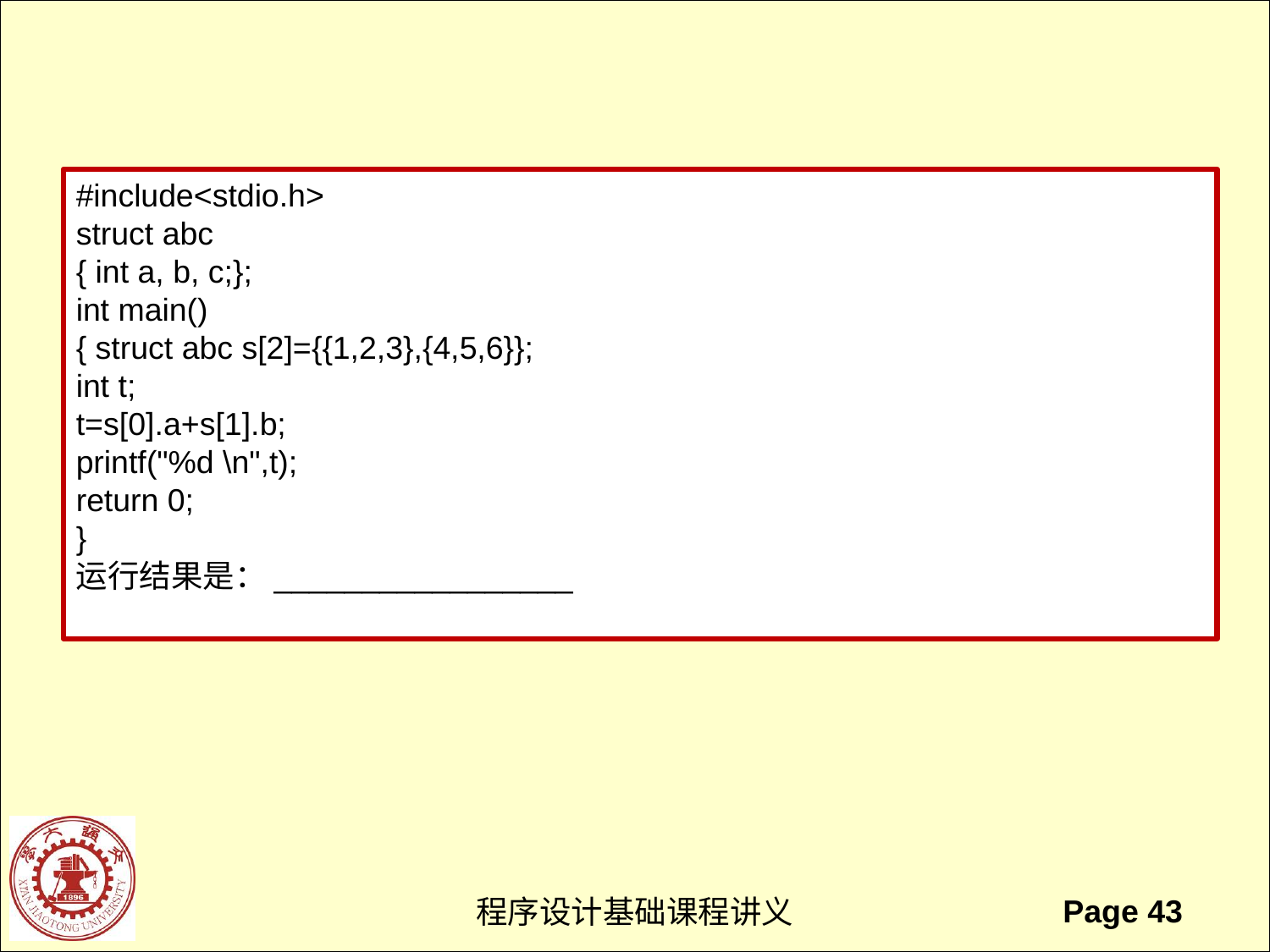

#include<stdio.h>
struct abc
{ int a, b, c;};
int main()
{ struct abc s[2]={{1,2,3},{4,5,6}};
int t;
t=s[0].a+s[1].b;
printf("%d \n",t);
return 0;
}
运行结果是：_________________

6